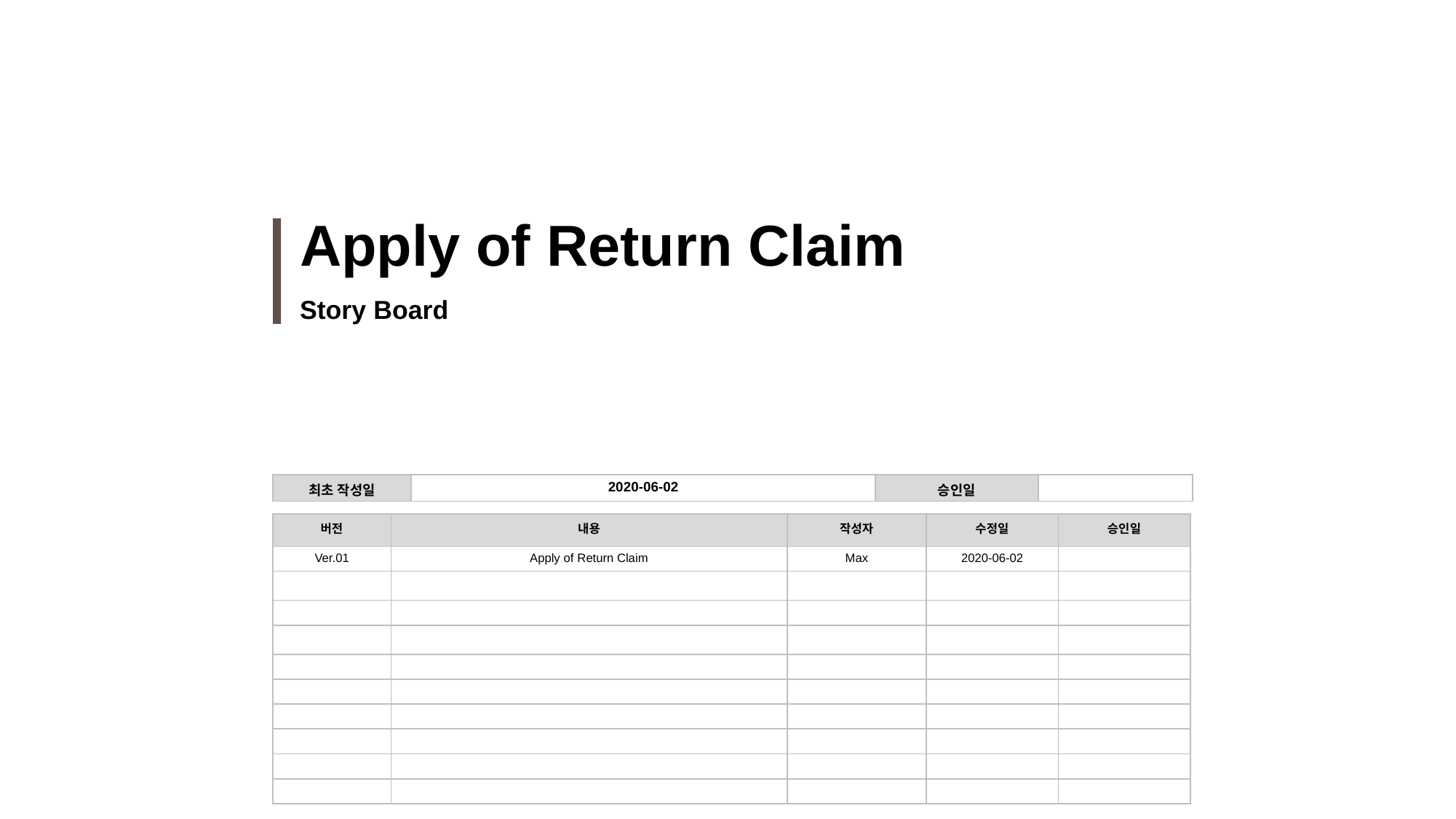

Apply of Return Claim

Story Board
| 최초 작성일 | 2020-06-02 | 승인일 |  |
| --- | --- | --- | --- |
| 버전 | 내용 | 작성자 | 수정일 | 승인일 |
| --- | --- | --- | --- | --- |
| Ver.01 | Apply of Return Claim | Max | 2020-06-02 |  |
|  |  |  |  |  |
|  |  |  |  |  |
|  |  |  |  |  |
|  |  |  |  |  |
|  |  |  |  |  |
|  |  |  |  |  |
|  |  |  |  |  |
|  |  |  |  |  |
|  |  |  |  |  |